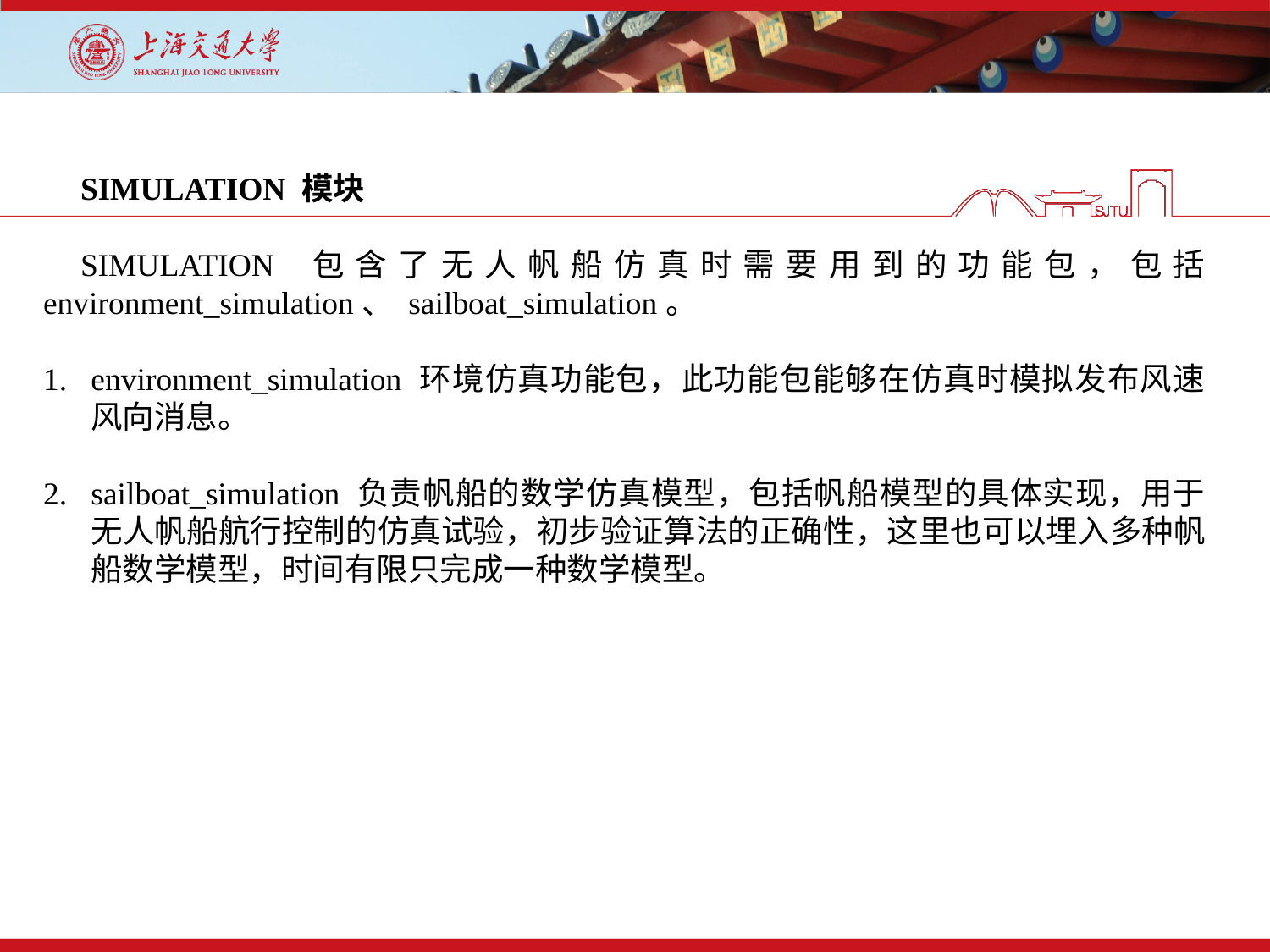

SIMULATION 模块

SIMULATION 包含了无人帆船仿真时需要用到的功能包，包括 environment_simulation、 sailboat_simulation。

environment_simulation 环境仿真功能包，此功能包能够在仿真时模拟发布风速风向消息。

sailboat_simulation 负责帆船的数学仿真模型，包括帆船模型的具体实现，用于无人帆船航行控制的仿真试验，初步验证算法的正确性，这里也可以埋入多种帆船数学模型，时间有限只完成一种数学模型。